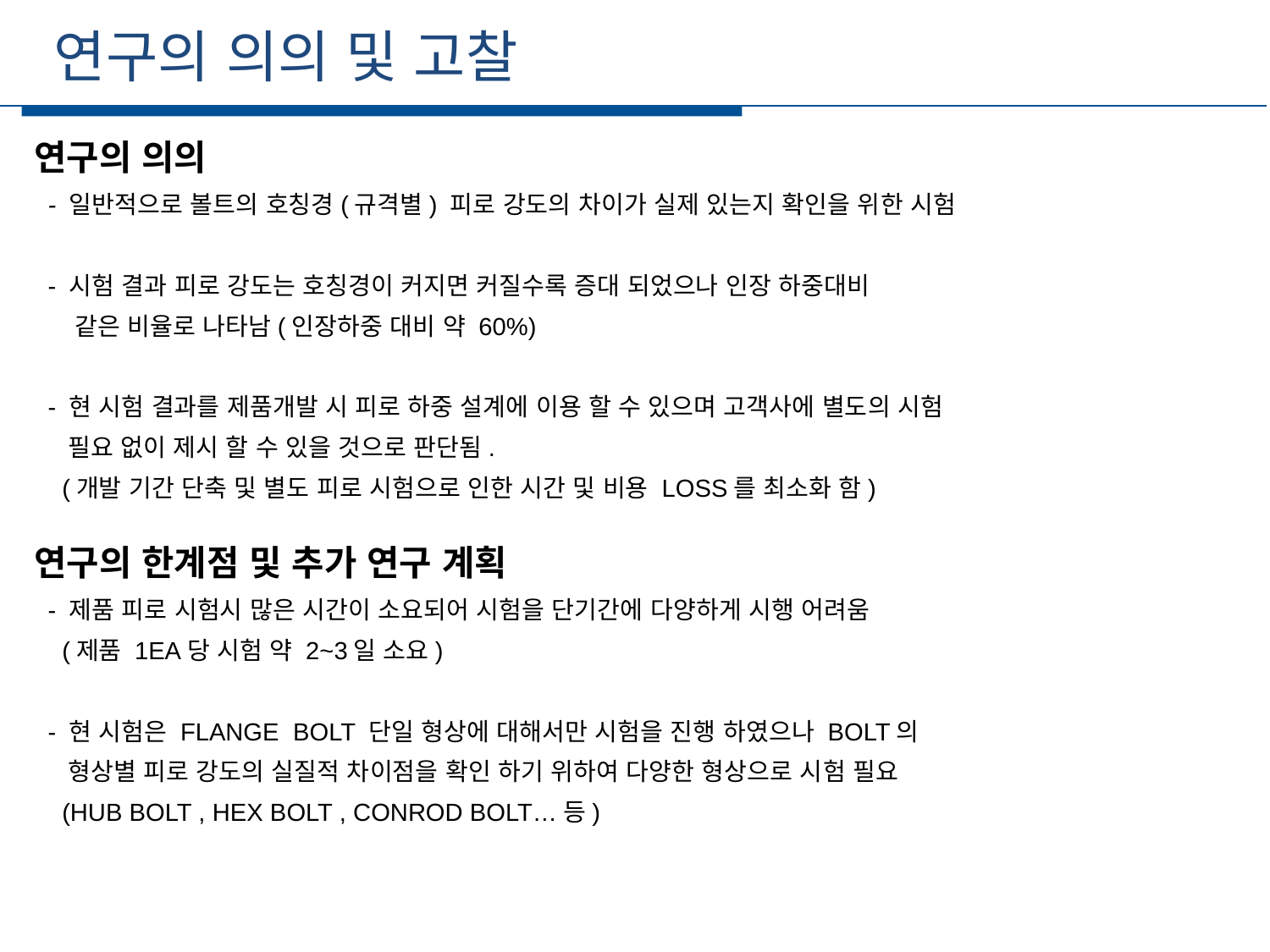

연구의 의의 및 고찰
세부일정

연구의 의의
  - 일반적으로 볼트의 호칭경(규격별) 피로 강도의 차이가 실제 있는지 확인을 위한 시험

  - 시험 결과 피로 강도는 호칭경이 커지면 커질수록 증대 되었으나 인장 하중대비
     같은 비율로 나타남(인장하중 대비 약 60%)

  - 현 시험 결과를 제품개발 시 피로 하중 설계에 이용 할 수 있으며 고객사에 별도의 시험
    필요 없이 제시 할 수 있을 것으로 판단됨.
    (개발 기간 단축 및 별도 피로 시험으로 인한 시간 및 비용 LOSS를 최소화 함)

연구의 한계점 및 추가 연구 계획
  - 제품 피로 시험시 많은 시간이 소요되어 시험을 단기간에 다양하게 시행 어려움
    (제품 1EA당 시험 약 2~3일 소요)

  - 현 시험은 FLANGE  BOLT 단일 형상에 대해서만 시험을 진행 하였으나 BOLT의
    형상별 피로 강도의 실질적 차이점을 확인 하기 위하여 다양한 형상으로 시험 필요
    (HUB BOLT , HEX BOLT , CONROD BOLT…등)